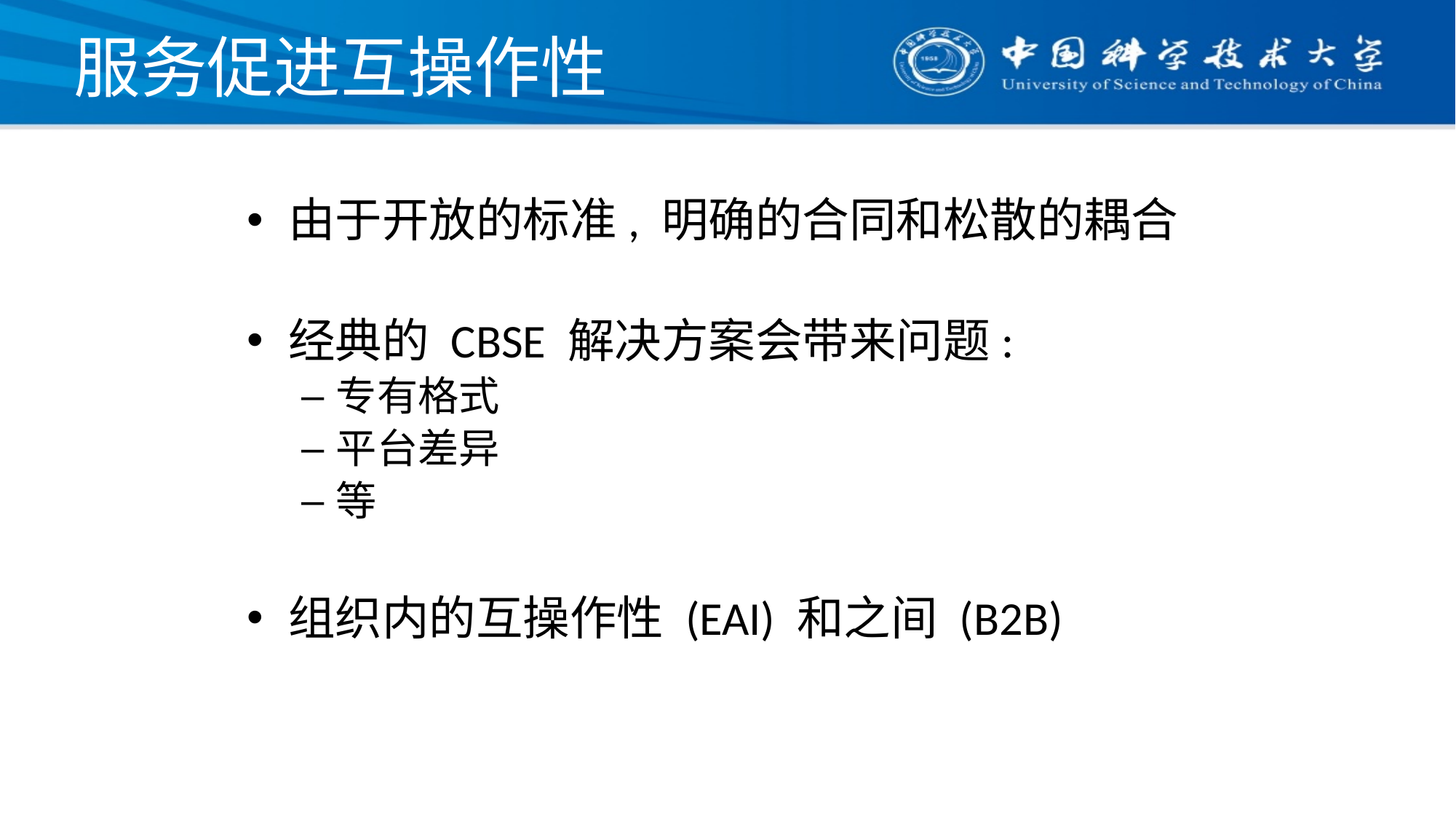

# 服务促进互操作性
由于开放的标准, 明确的合同和松散的耦合

经典的 CBSE 解决方案会带来问题:
专有格式
平台差异
等

组织内的互操作性 (EAI) 和之间 (B2B)